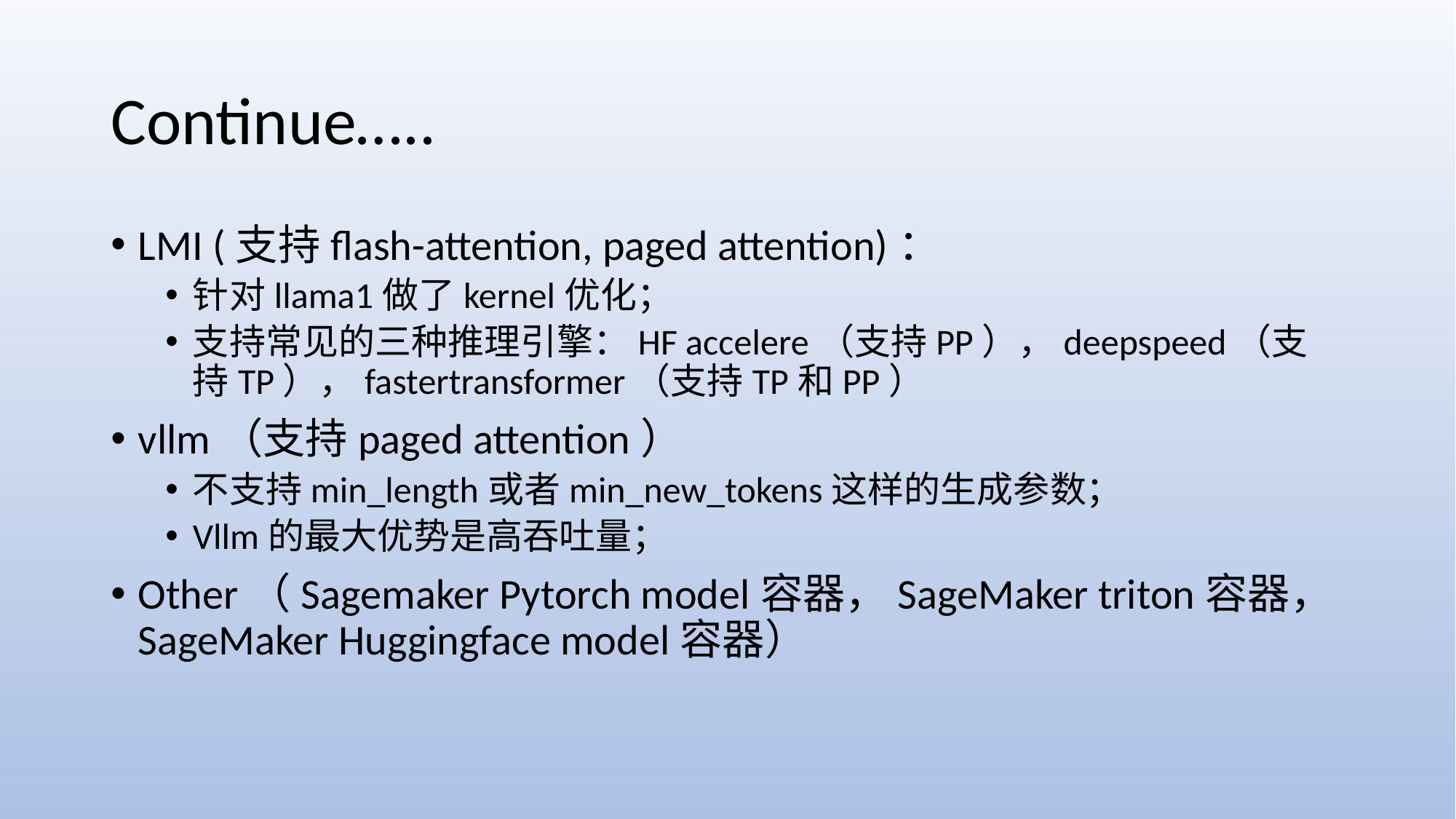

# Continue…..
LMI (支持flash-attention, paged attention)：
针对llama1做了kernel优化；
支持常见的三种推理引擎：HF accelere（支持PP），deepspeed（支持TP），fastertransformer（支持TP和PP）
vllm（支持paged attention）
不支持min_length或者min_new_tokens这样的生成参数；
Vllm的最大优势是高吞吐量；
Other（Sagemaker Pytorch model容器，SageMaker triton容器，SageMaker Huggingface model容器）